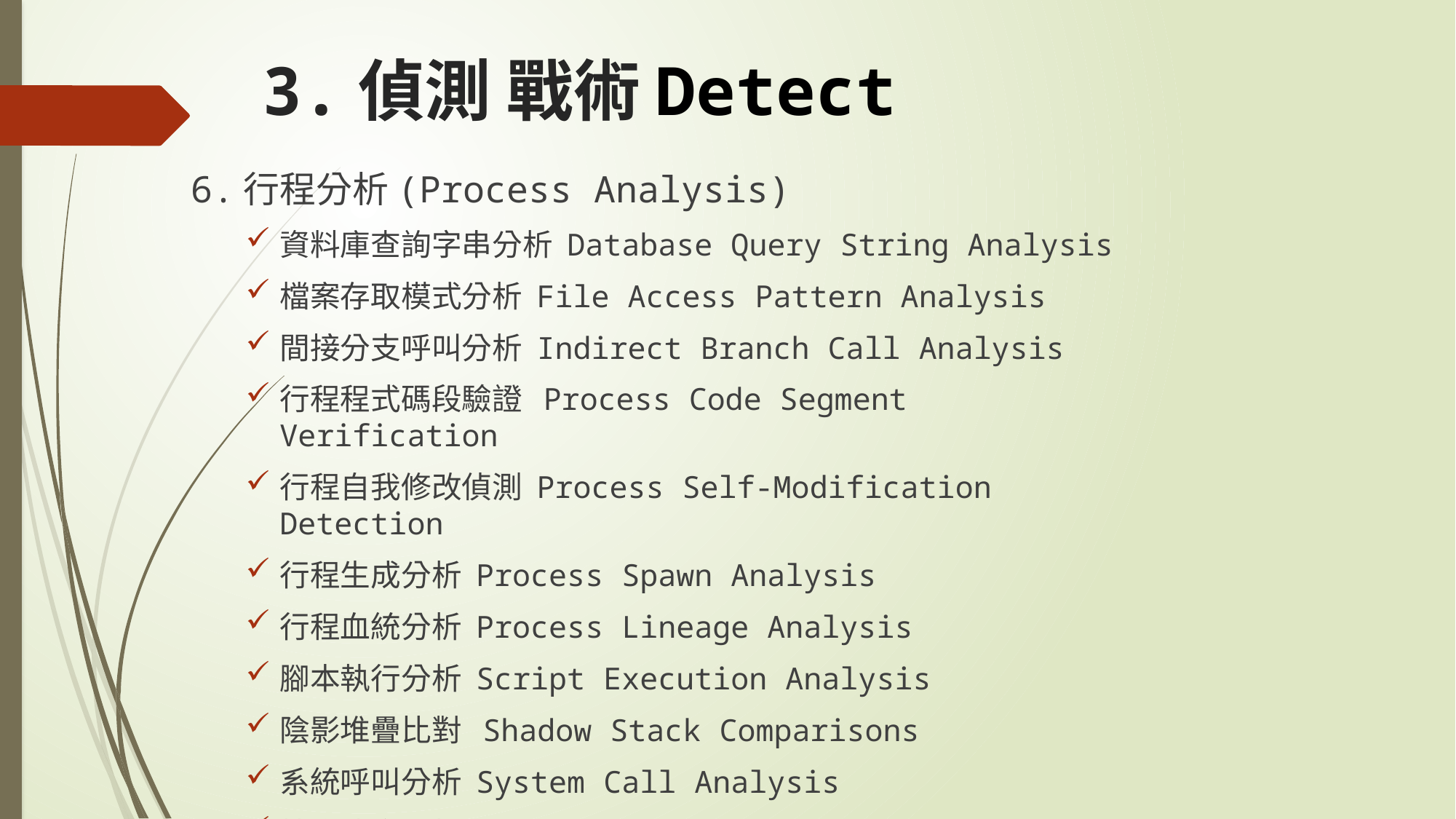

# 3.偵測 戰術Detect
6.行程分析(Process Analysis)
資料庫查詢字串分析 Database Query String Analysis
檔案存取模式分析 File Access Pattern Analysis
間接分支呼叫分析 Indirect Branch Call Analysis
行程程式碼段驗證  Process Code Segment Verification
行程自我修改偵測 Process Self-Modification Detection
行程生成分析 Process Spawn Analysis
行程血統分析 Process Lineage Analysis
腳本執行分析 Script Execution Analysis
陰影堆疊比對  Shadow Stack Comparisons
系統呼叫分析 System Call Analysis
檔案建立分析 File Creation Analysis